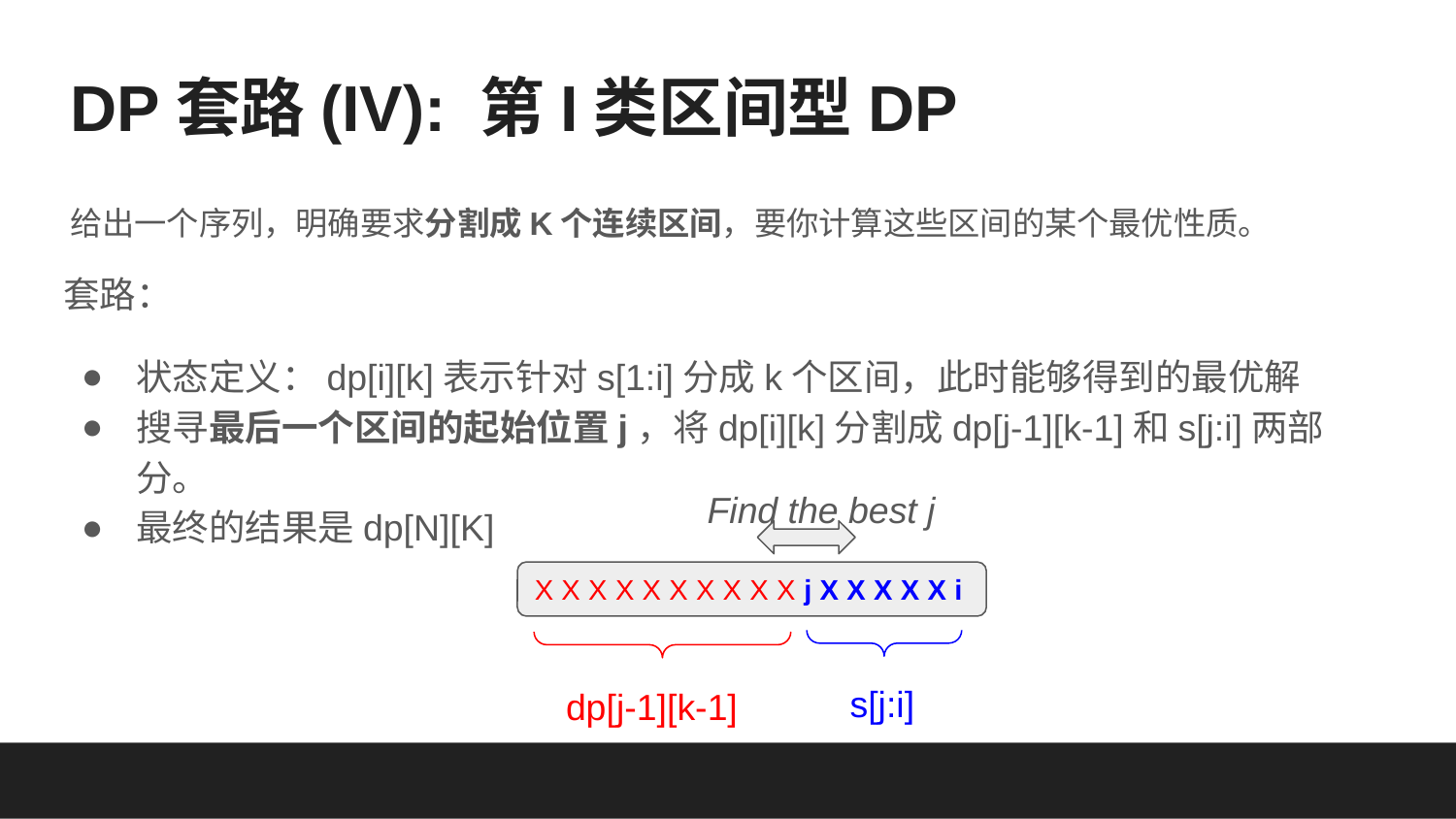

# DP套路(IV): 第I类区间型DP
给出一个序列，明确要求分割成K个连续区间，要你计算这些区间的某个最优性质。

套路：
状态定义：dp[i][k]表示针对s[1:i]分成k个区间，此时能够得到的最优解
搜寻最后一个区间的起始位置j，将dp[i][k]分割成dp[j-1][k-1]和s[j:i]两部分。
最终的结果是dp[N][K]
Find the best j

X X X X X X X X X X j X X X X X i

s[j:i]
dp[j-1][k-1]